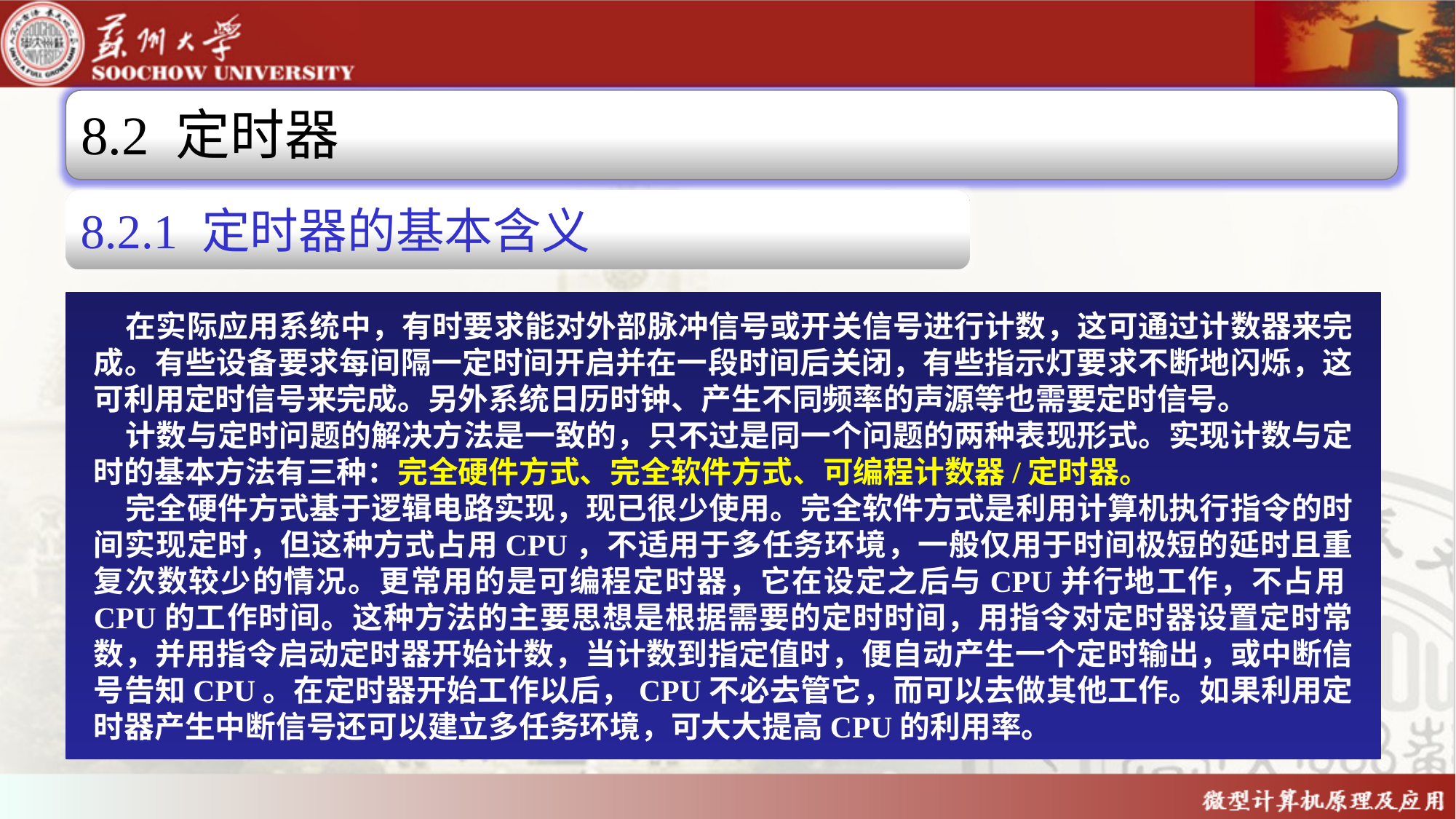

8.2 定时器
8.2.1 定时器的基本含义

在实际应用系统中，有时要求能对外部脉冲信号或开关信号进行计数，这可通过计数器来完成。有些设备要求每间隔一定时间开启并在一段时间后关闭，有些指示灯要求不断地闪烁，这可利用定时信号来完成。另外系统日历时钟、产生不同频率的声源等也需要定时信号。
计数与定时问题的解决方法是一致的，只不过是同一个问题的两种表现形式。实现计数与定时的基本方法有三种：完全硬件方式、完全软件方式、可编程计数器/定时器。
完全硬件方式基于逻辑电路实现，现已很少使用。完全软件方式是利用计算机执行指令的时间实现定时，但这种方式占用CPU，不适用于多任务环境，一般仅用于时间极短的延时且重复次数较少的情况。更常用的是可编程定时器，它在设定之后与CPU并行地工作，不占用CPU的工作时间。这种方法的主要思想是根据需要的定时时间，用指令对定时器设置定时常数，并用指令启动定时器开始计数，当计数到指定值时，便自动产生一个定时输出，或中断信号告知CPU。在定时器开始工作以后，CPU不必去管它，而可以去做其他工作。如果利用定时器产生中断信号还可以建立多任务环境，可大大提高CPU的利用率。